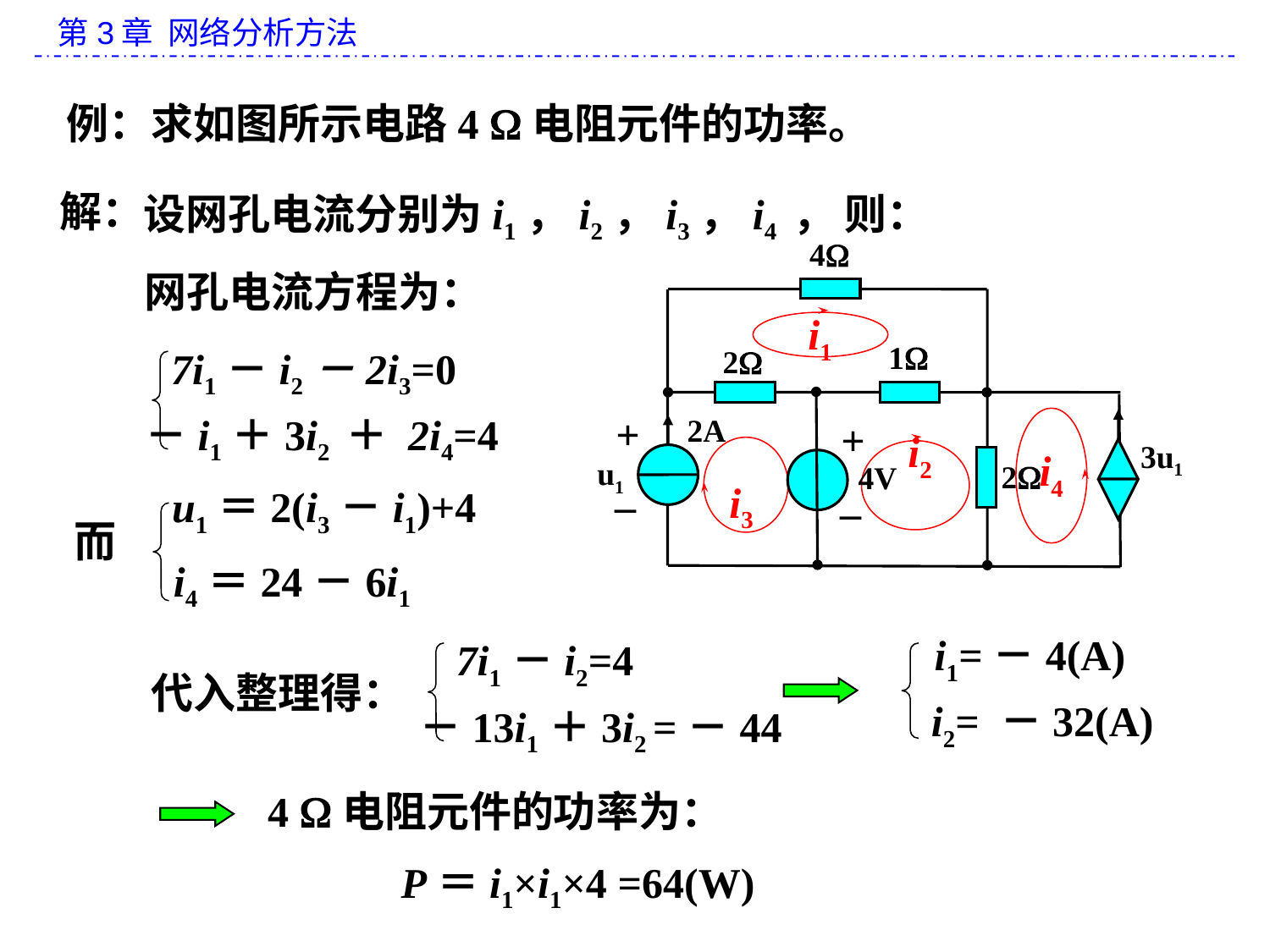

例：求如图所示电路4 Ω电阻元件的功率。
解：
 设网孔电流分别为i1，i2，i3，i4 ， 则：
4Ω

1Ω
2Ω

+
2A
+

3u1
u1

2Ω
4V
_
_

 网孔电流方程为：

i1

7i1－i2－2i3=0

－i1＋3i2 ＋ 2i4=4

i4

i2

i3

u1＝2(i3－i1)+4

而
i4＝24－6i1
i1=－4(A)
7i1－i2=4

代入整理得：

i2= －32(A)
－13i1＋3i2 =－44
4 Ω电阻元件的功率为：

P＝i1×i1×4 =64(W)